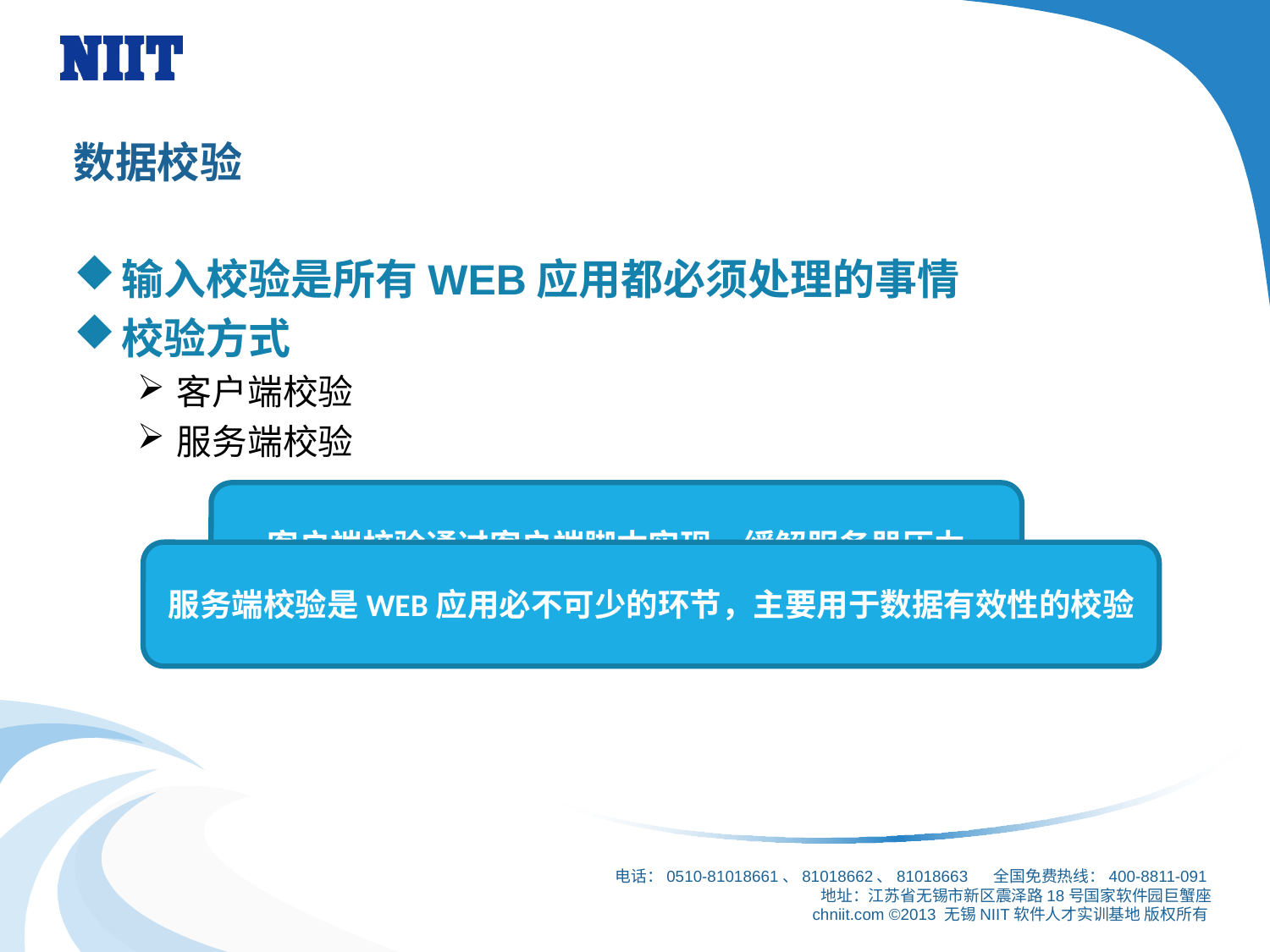

# 数据校验
输入校验是所有WEB应用都必须处理的事情
校验方式
客户端校验
服务端校验
客户端校验通过客户端脚本实现，缓解服务器压力
服务端校验是WEB应用必不可少的环节，主要用于数据有效性的校验